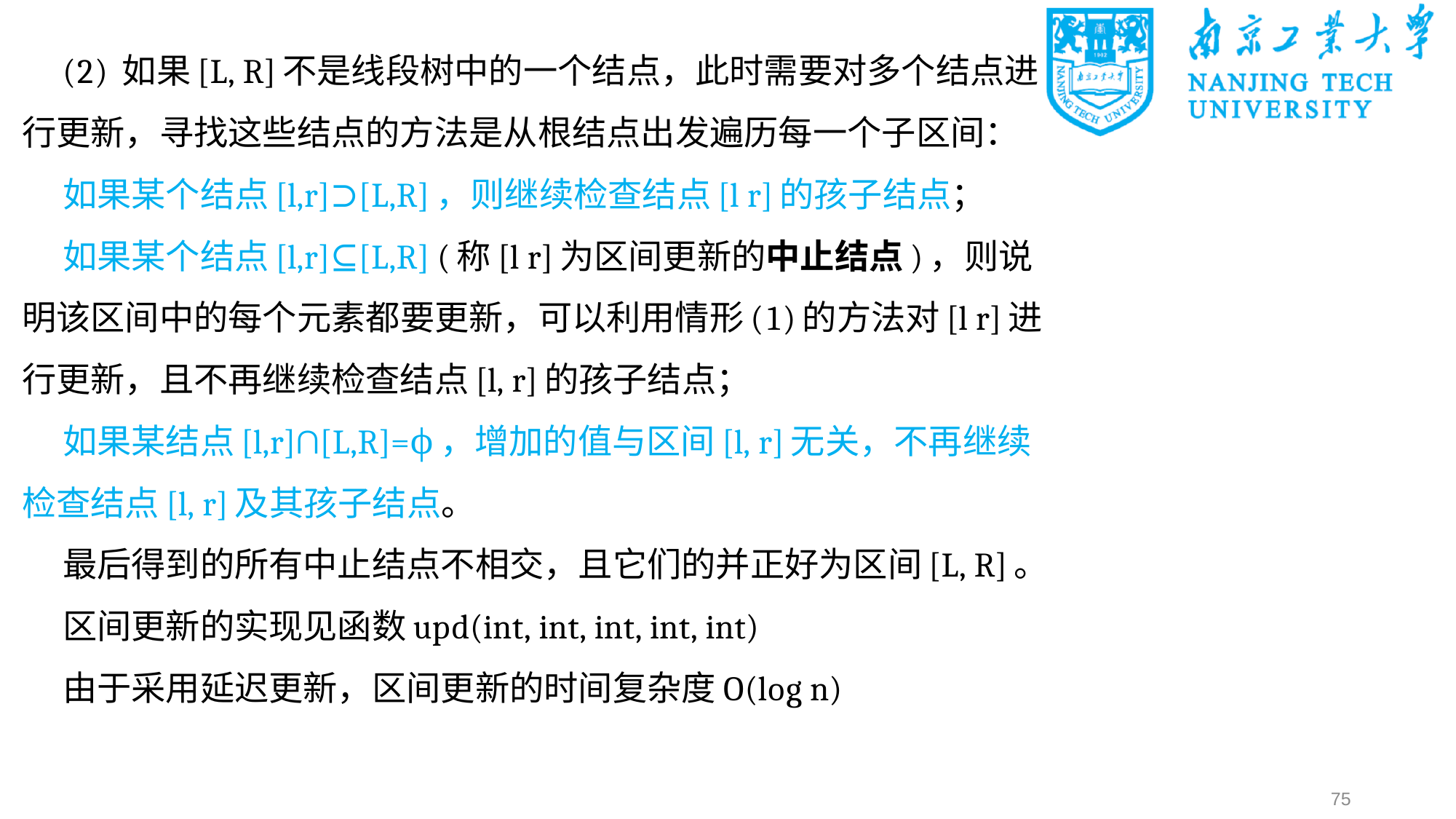

(2) 如果[L, R]不是线段树中的一个结点，此时需要对多个结点进行更新，寻找这些结点的方法是从根结点出发遍历每一个子区间：
如果某个结点[l,r]⊃[L,R]，则继续检查结点[l r]的孩子结点；
如果某个结点[l,r]⊆[L,R] (称[l r]为区间更新的中止结点)，则说明该区间中的每个元素都要更新，可以利用情形(1)的方法对[l r]进行更新，且不再继续检查结点[l, r]的孩子结点；
如果某结点[l,r]∩[L,R]=ϕ，增加的值与区间[l, r]无关，不再继续检查结点[l, r]及其孩子结点。
最后得到的所有中止结点不相交，且它们的并正好为区间[L, R]。
区间更新的实现见函数upd(int, int, int, int, int)
由于采用延迟更新，区间更新的时间复杂度O(log n)

75